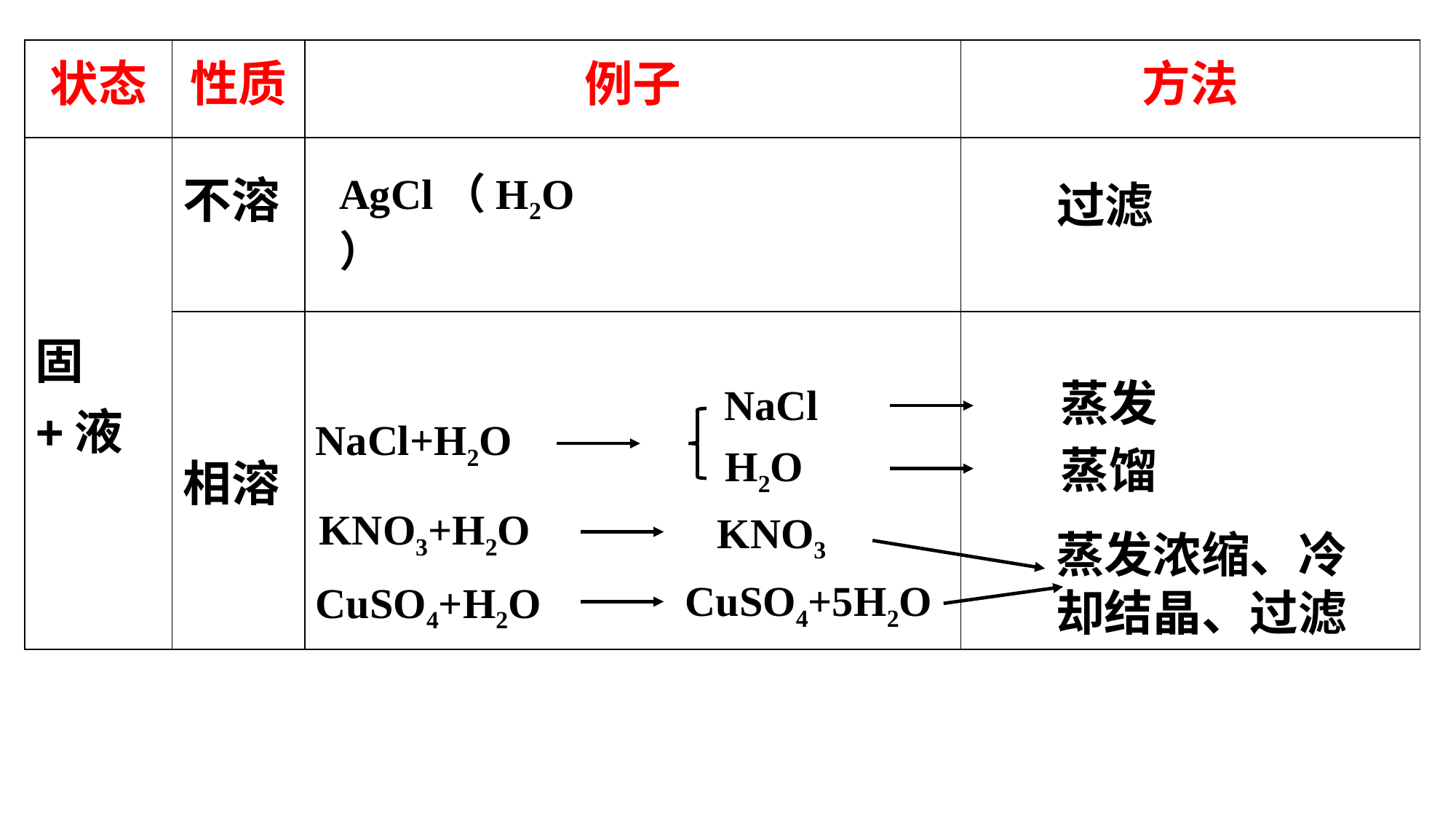

| 状态 | 性质 | 例子 | 方法 |
| --- | --- | --- | --- |
| 固+液 | 不溶 |  |  |
|  | 相溶 |  |  |
AgCl（H2O）
过滤
蒸发
NaCl
NaCl+H2O

蒸馏
H2O
KNO3+H2O
KNO3
蒸发浓缩、冷却结晶、过滤
CuSO4+5H2O
CuSO4+H2O